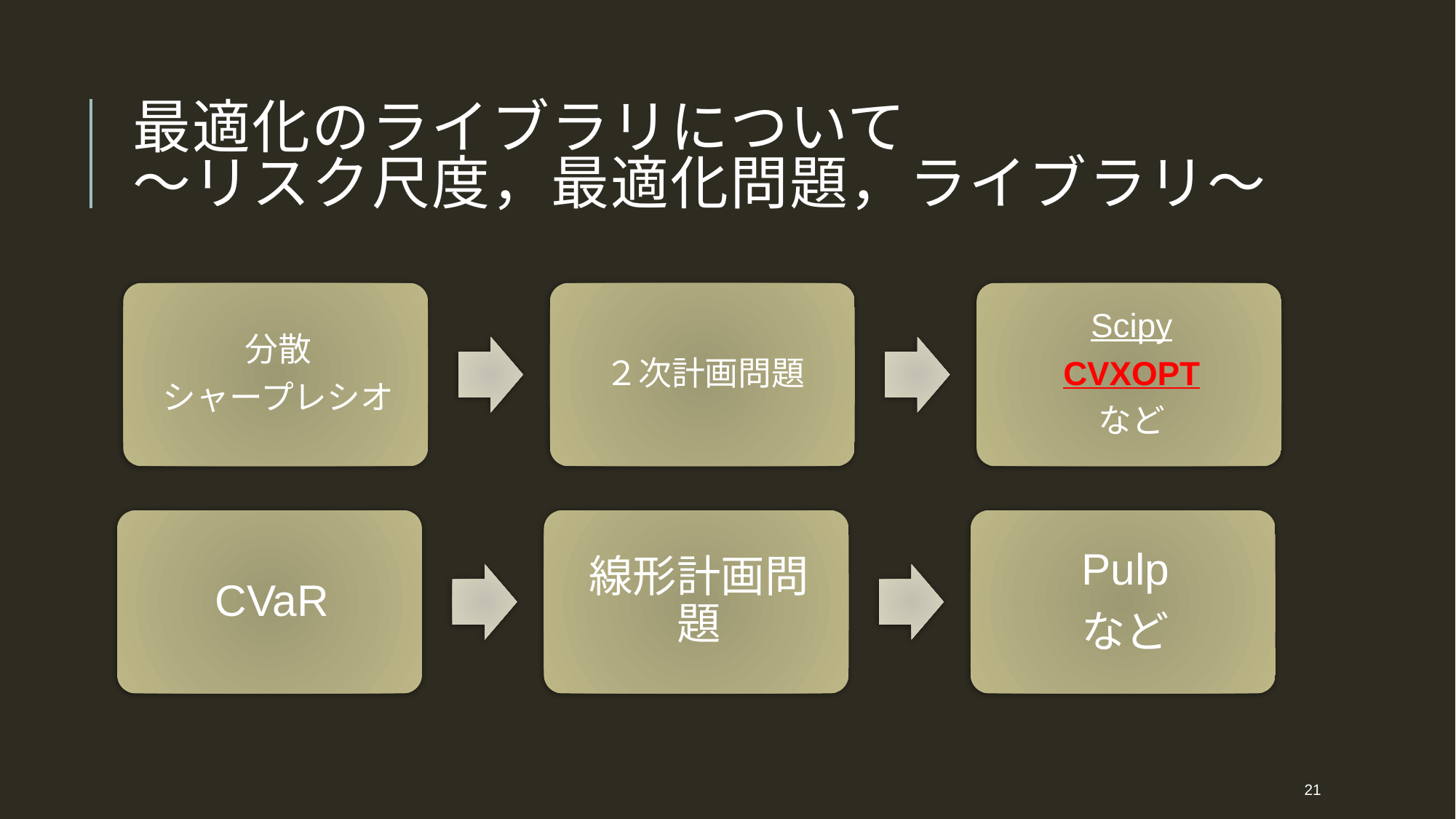

# 最適化のライブラリについて 〜リスク尺度，最適化問題，ライブラリ〜
分散
シャープレシオ

２次計画問題

Scipy
CVXOPT
など
CVaR

線形計画問題

Pulp
など
21